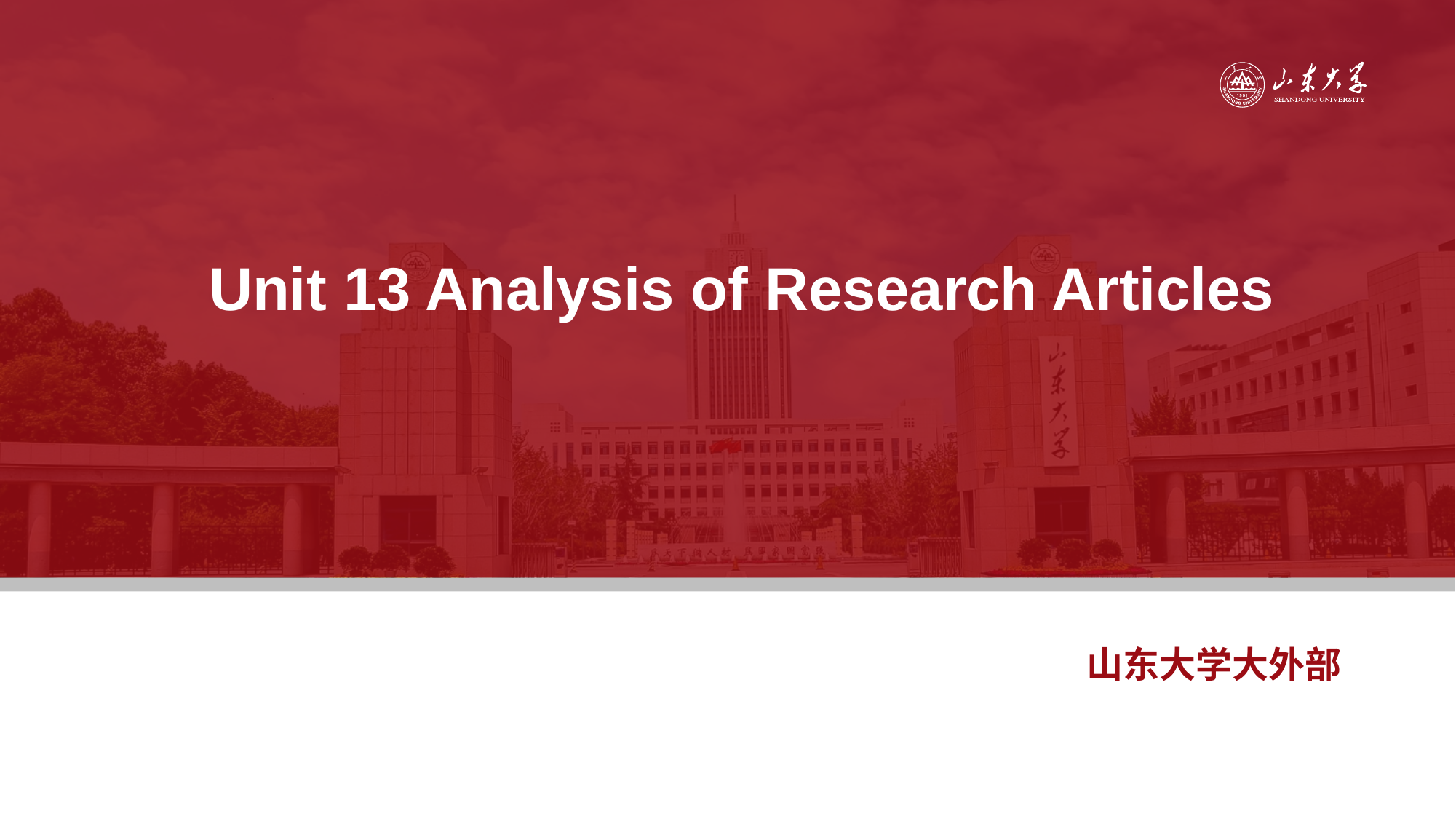

Unit 13 Analysis of Research Articles
山东大学大外部